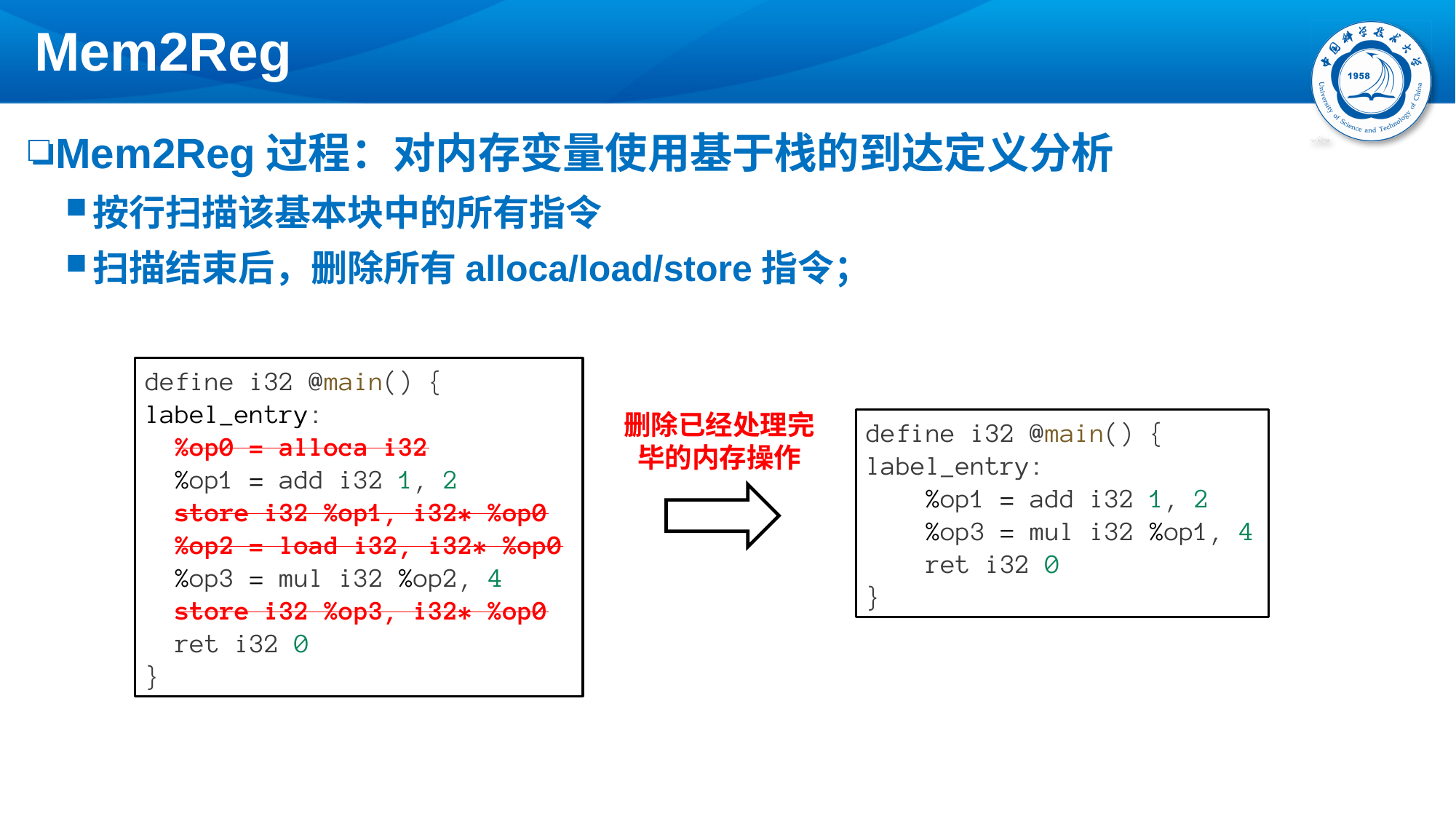

# Mem2Reg
Mem2Reg过程：对内存变量使用基于栈的到达定义分析
按行扫描该基本块中的所有指令
扫描结束后，删除所有alloca/load/store指令；
define i32 @main() {
label_entry:
  %op0 = alloca i32
  %op1 = add i32 1, 2
  store i32 %op1, i32* %op0
  %op2 = load i32, i32* %op0
  %op3 = mul i32 %op2, 4
  store i32 %op3, i32* %op0
  ret i32 0
}
删除已经处理完毕的内存操作
define i32 @main() {
label_entry:
    %op1 = add i32 1, 2
    %op3 = mul i32 %op1, 4
    ret i32 0
}